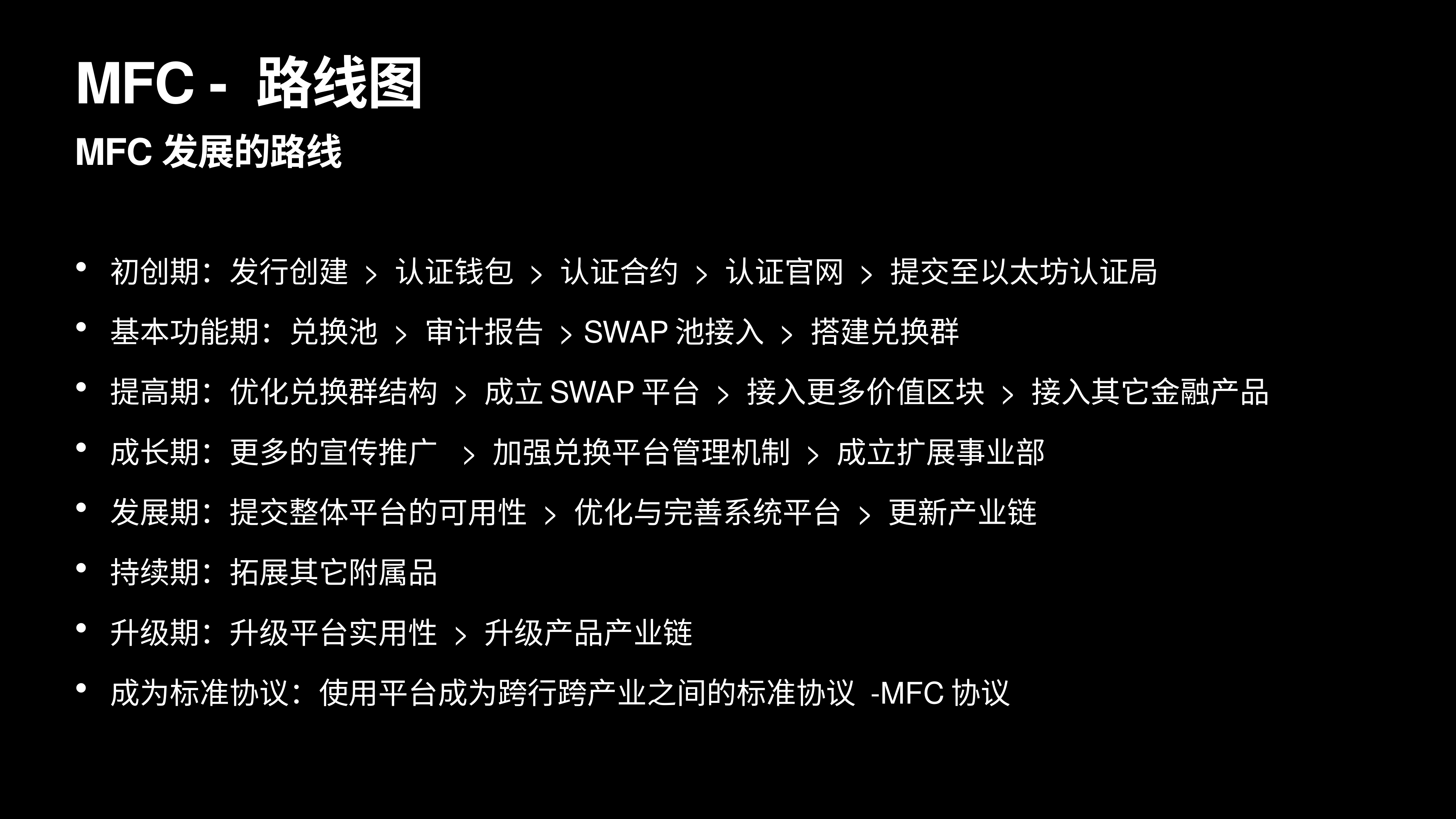

# MFC - 路线图
MFC发展的路线
初创期：发行创建 > 认证钱包 > 认证合约 > 认证官网 > 提交至以太坊认证局
基本功能期：兑换池 > 审计报告 > SWAP池接入 > 搭建兑换群
提高期：优化兑换群结构 > 成立SWAP平台 > 接入更多价值区块 > 接入其它金融产品
成长期：更多的宣传推广  > 加强兑换平台管理机制 > 成立扩展事业部
发展期：提交整体平台的可用性 > 优化与完善系统平台 > 更新产业链
持续期：拓展其它附属品
升级期：升级平台实用性 > 升级产品产业链
成为标准协议：使用平台成为跨行跨产业之间的标准协议 -MFC协议